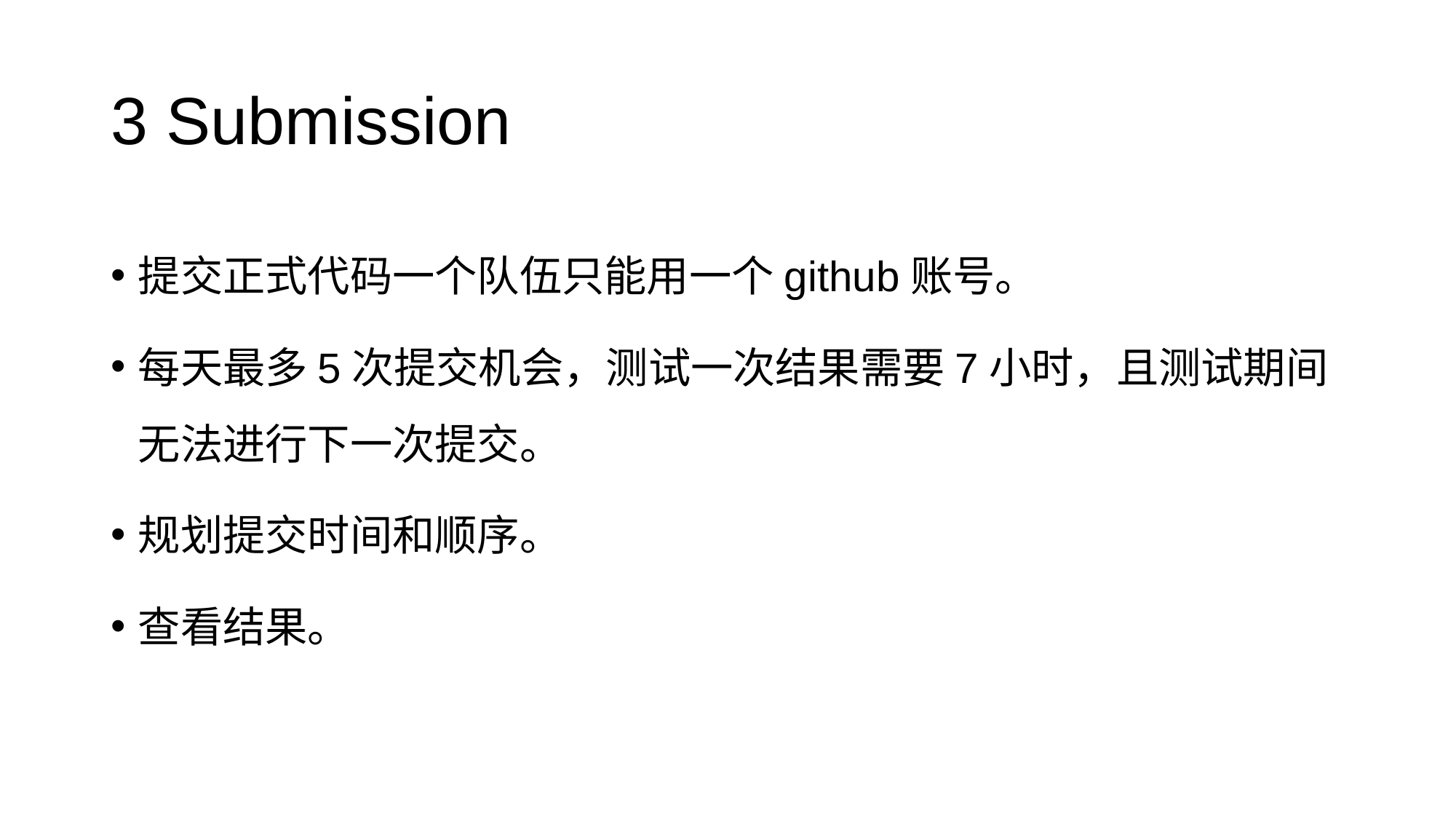

# 3 Submission
提交正式代码一个队伍只能用一个github账号。
每天最多5次提交机会，测试一次结果需要7小时，且测试期间无法进行下一次提交。
规划提交时间和顺序。
查看结果。